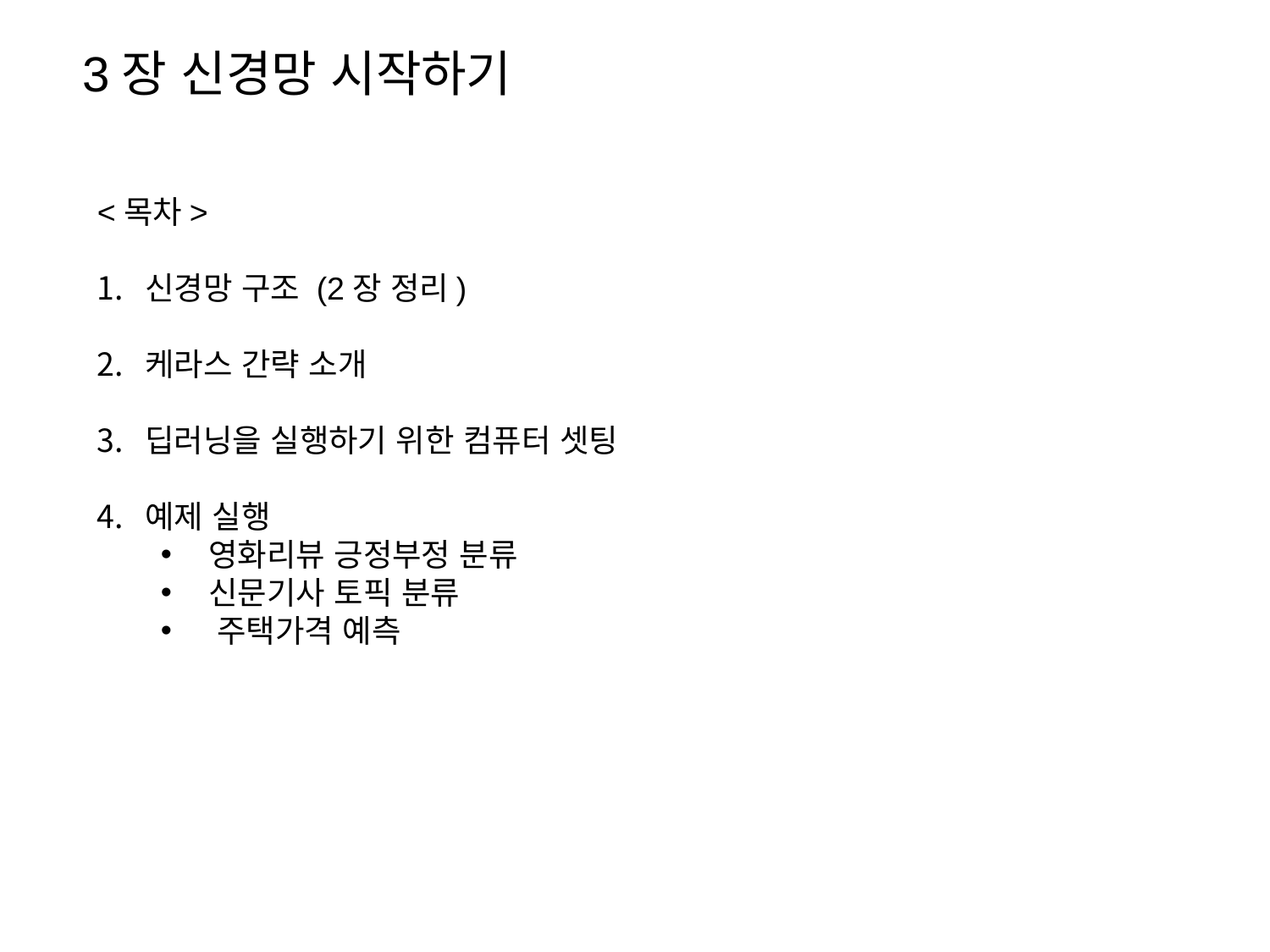

3장 신경망 시작하기
<목차>

신경망 구조 (2장 정리)

케라스 간략 소개

딥러닝을 실행하기 위한 컴퓨터 셋팅

예제 실행
영화리뷰 긍정부정 분류
신문기사 토픽 분류
 주택가격 예측